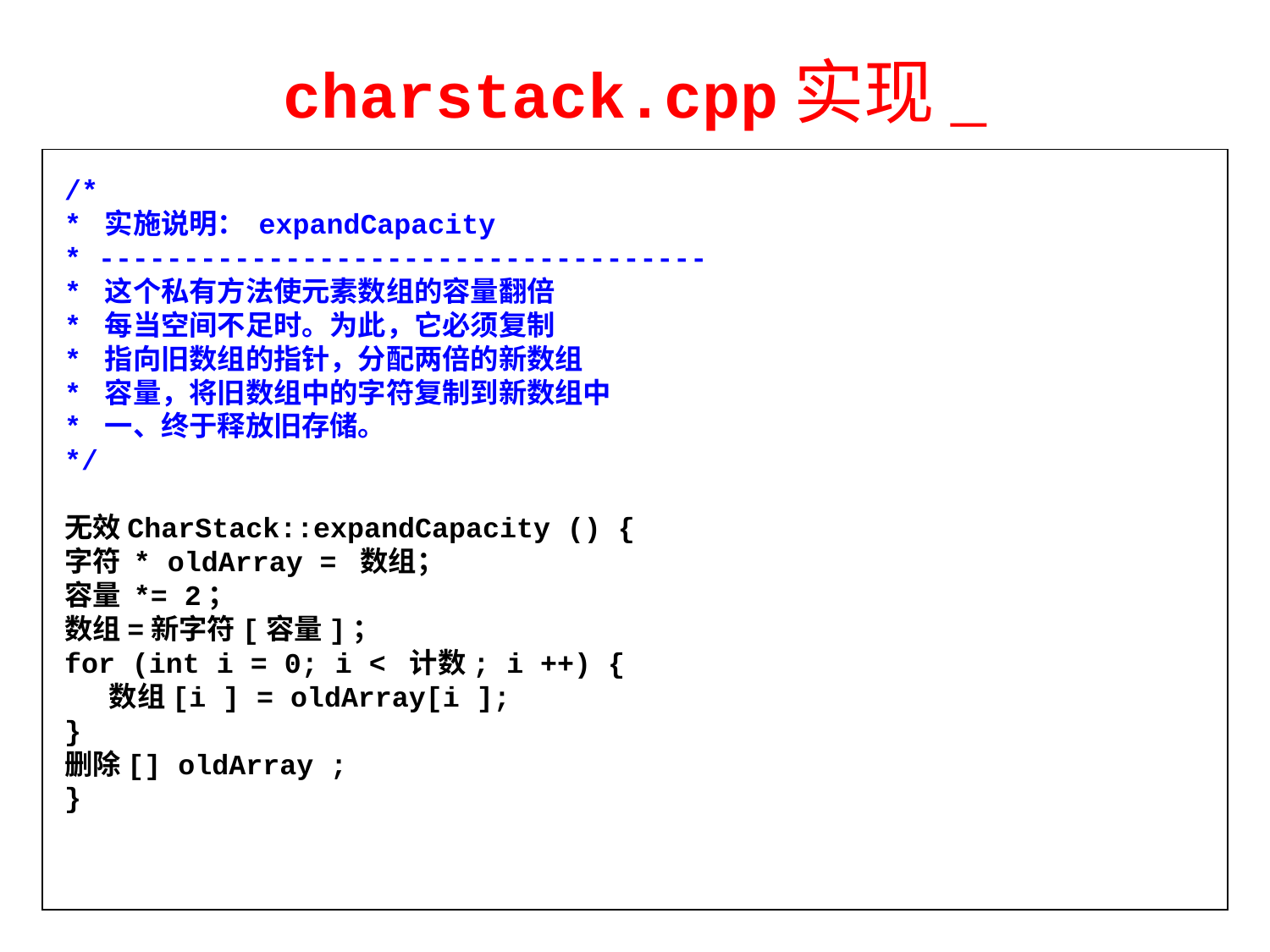

# charstack.cpp实现_

/*
* 实施说明： expandCapacity
* ------------------------------------
* 这个私有方法使元素数组的容量翻倍
* 每当空间不足时。为此，它必须复制
* 指向旧数组的指针，分配两倍的新数组
* 容量，将旧数组中的字符复制到新数组中
* 一、终于释放旧存储。
*/

无效CharStack::expandCapacity () {
字符 * oldArray = 数组；
容量 *= 2；
数组=新字符[容量]；
for (int i = 0; i < 计数; i ++) {
      数组[i ] = oldArray[i ];
}
删除[] oldArray ;
}
int CharStack ::size() {
返回计数；
}

布尔 CharStack::isEmpty () {
返回计数 == 0;
}

无效CharStack::clear () {
计数 = 0;
}

无效字符堆栈::推（字符 ch ) {
if (count == capacity) expandCapacity ();
   数组[count ++] = ch ;
}

字符CharStack::pop () {
if ( isEmpty ()) error("pop : Attempting to pop an empty stack");
返回数组[--count];
}